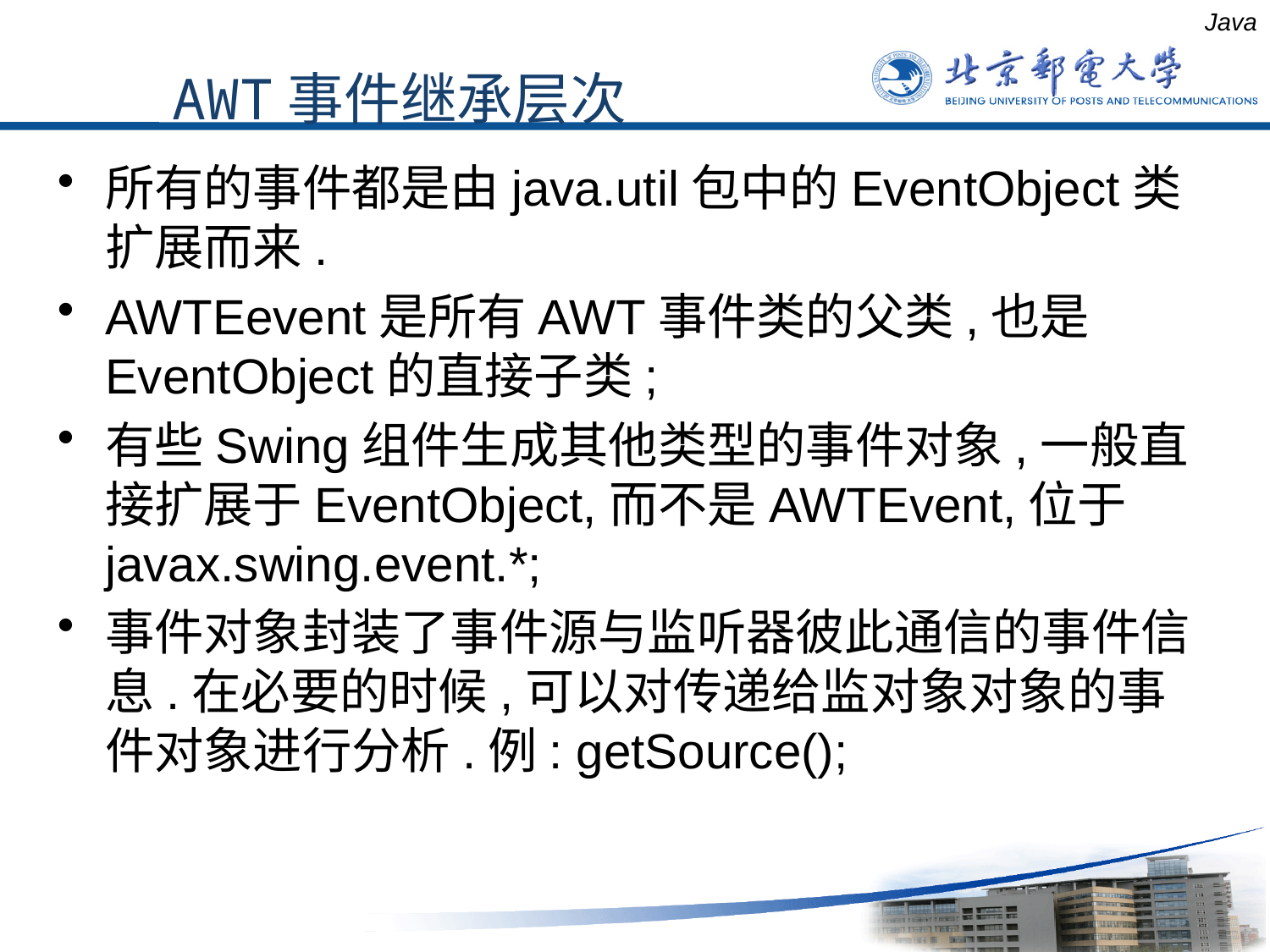

所有的事件都是由java.util包中的EventObject类扩展而来.
AWTEevent是所有AWT事件类的父类,也是EventObject的直接子类;
有些Swing组件生成其他类型的事件对象,一般直接扩展于EventObject,而不是AWTEvent,位于javax.swing.event.*;
事件对象封装了事件源与监听器彼此通信的事件信息.在必要的时候,可以对传递给监对象对象的事件对象进行分析.例: getSource();
Java
AWT事件继承层次